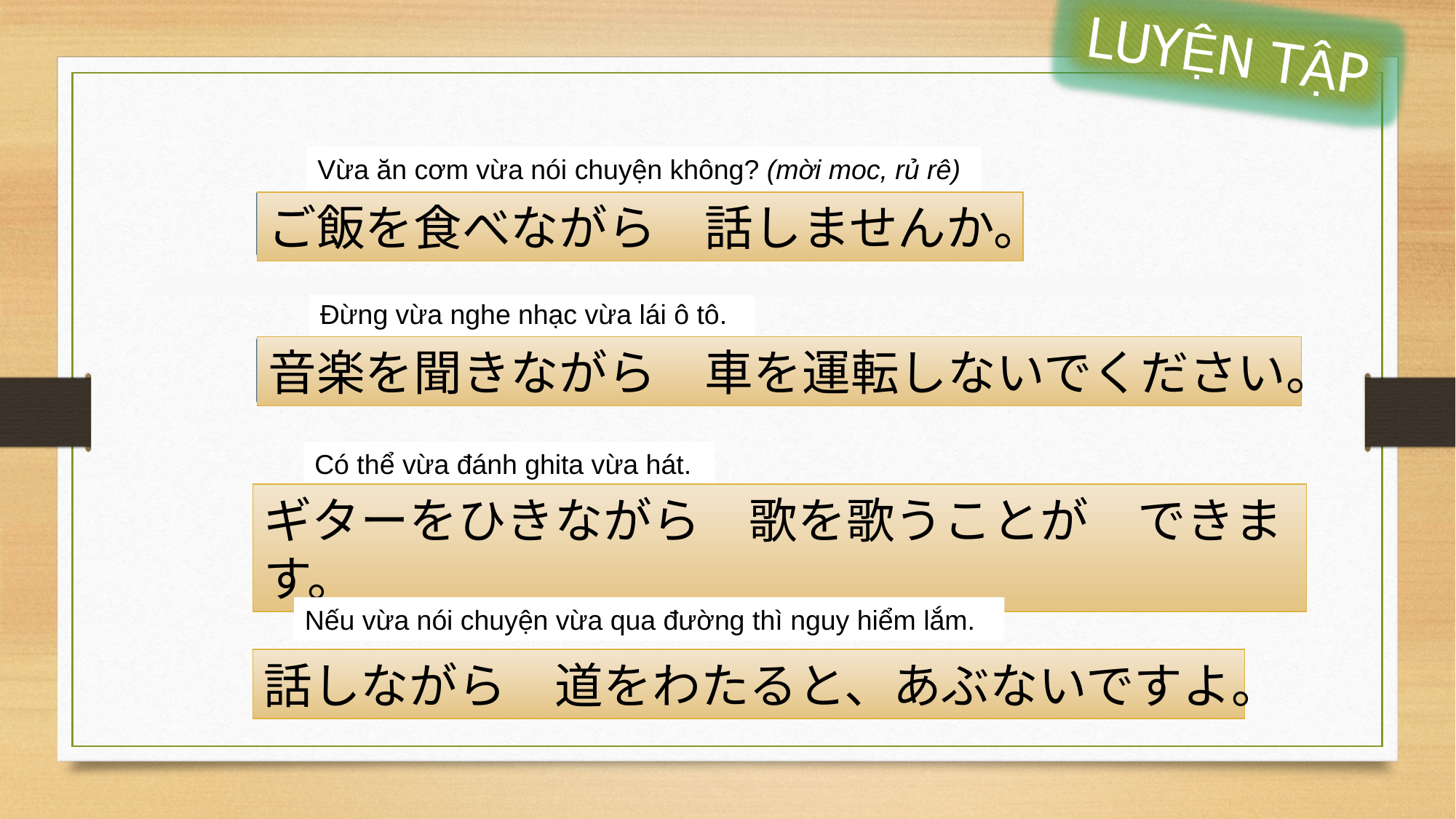

LUYỆN TẬP
Vừa ăn cơm vừa nói chuyện không? (mời moc, rủ rê)
Vừa ăn cơm vừa nói chuyện.
ご飯を食べながら　話しませんか。
ご飯を食べながら、話します。

Vừa nghe nhạc vừa lái ô tô.
Đừng vừa nghe nhạc vừa lái ô tô.
音楽を聞きながら　車を運転しないでください。
音楽を聞きながら、車を運転します。
Có thể vừa đánh ghita vừa hát.
Vừa đánh ghita vừa hát.
ギターをひきながら　歌を歌うことが　できます。
ギターをひきながら、歌を歌います。
Nếu vừa nói chuyện vừa qua đường thì nguy hiểm lắm.
Vừa nói chuyện vừa qua đường.
話しながら　道をわたると、あぶないですよ。
話しながら、道をわたります。